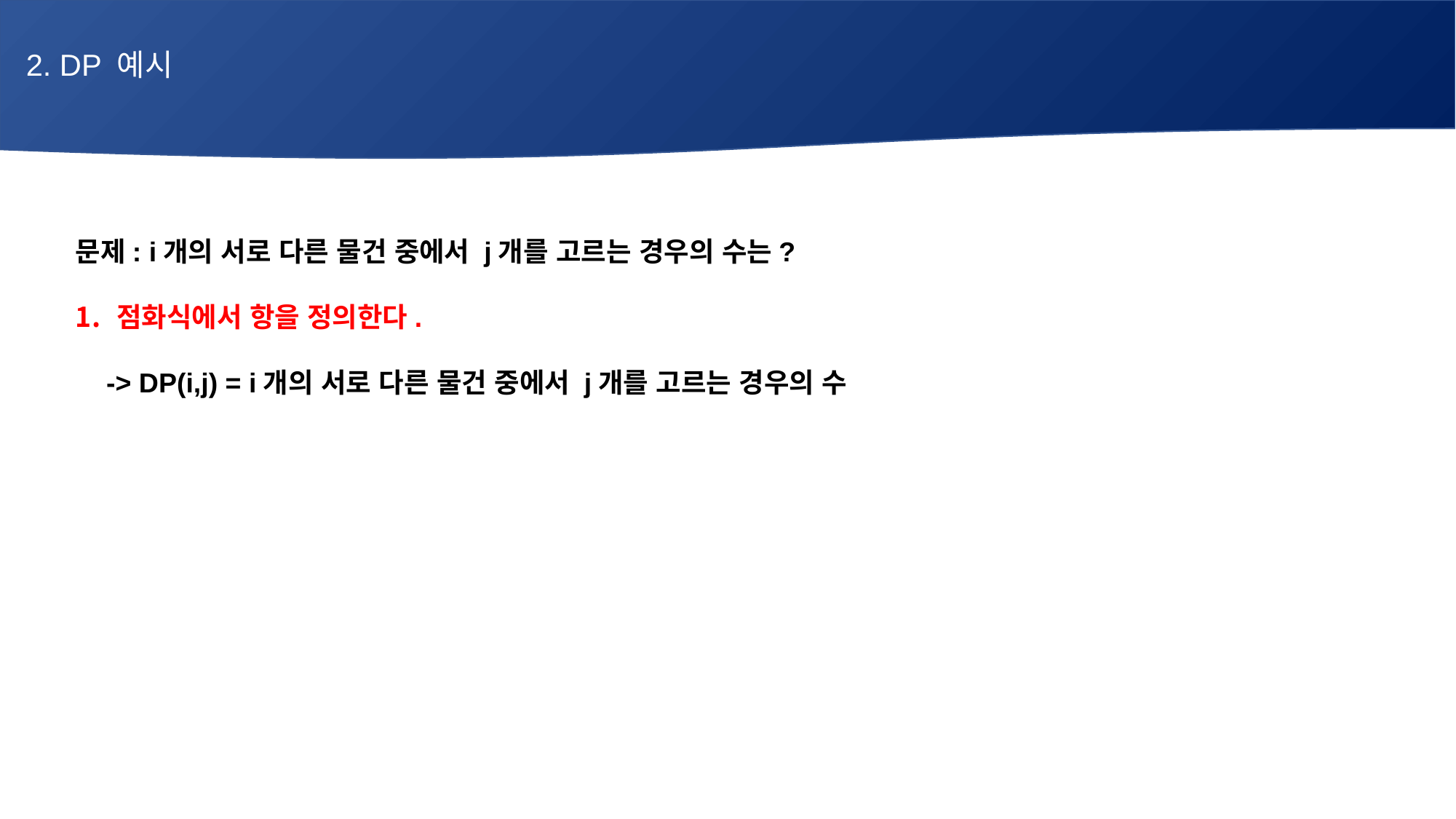

2. DP 예시
# 매주 1 과제 LV2
문제: i개의 서로 다른 물건 중에서 j개를 고르는 경우의 수는?

점화식에서 항을 정의한다.

    -> DP(i,j) = i개의 서로 다른 물건 중에서 j개를 고르는 경우의 수